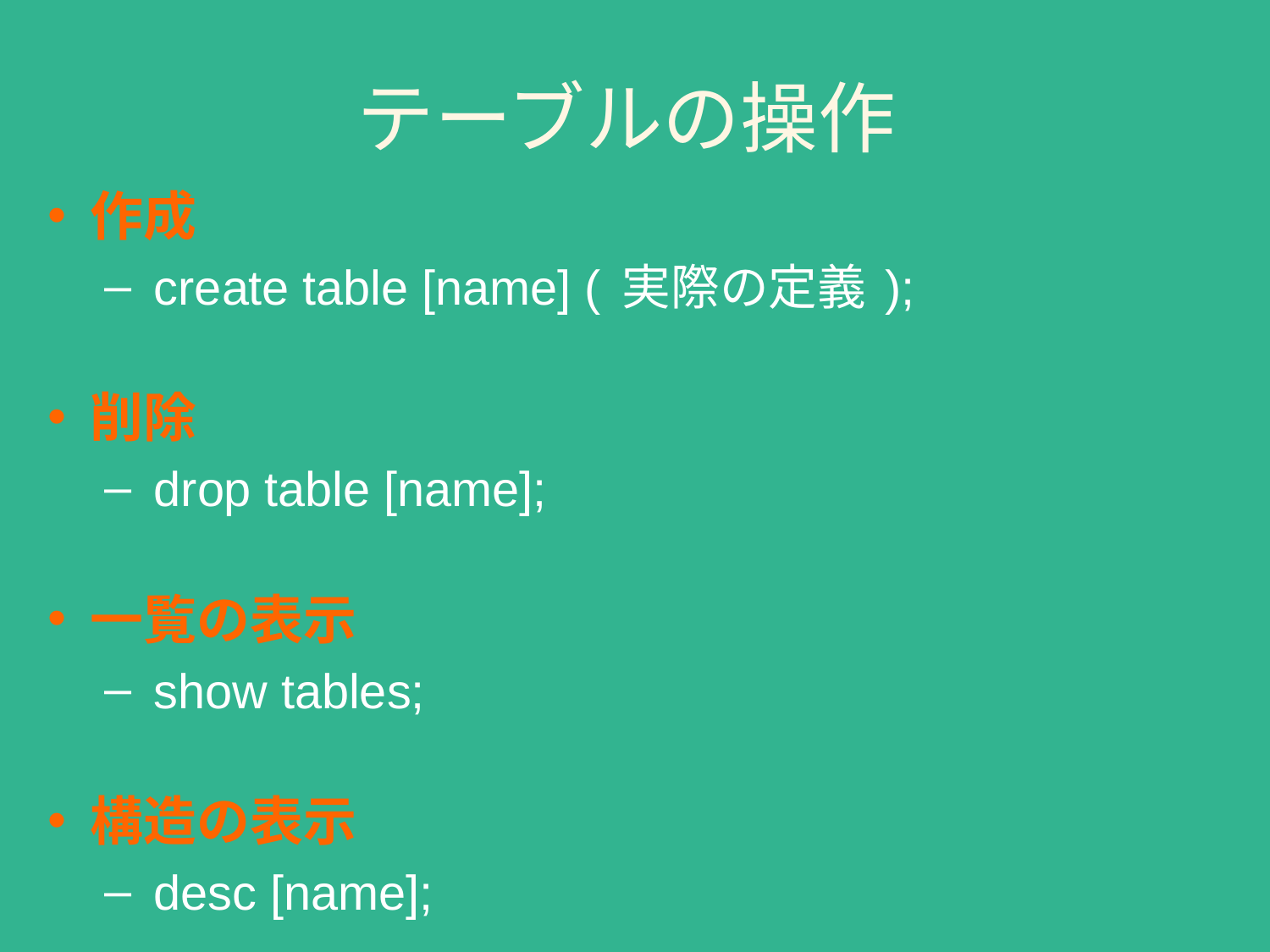

# テーブルの操作
作成
 create table [name] ( 実際の定義 );
削除
 drop table [name];
一覧の表示
 show tables;
構造の表示
 desc [name];